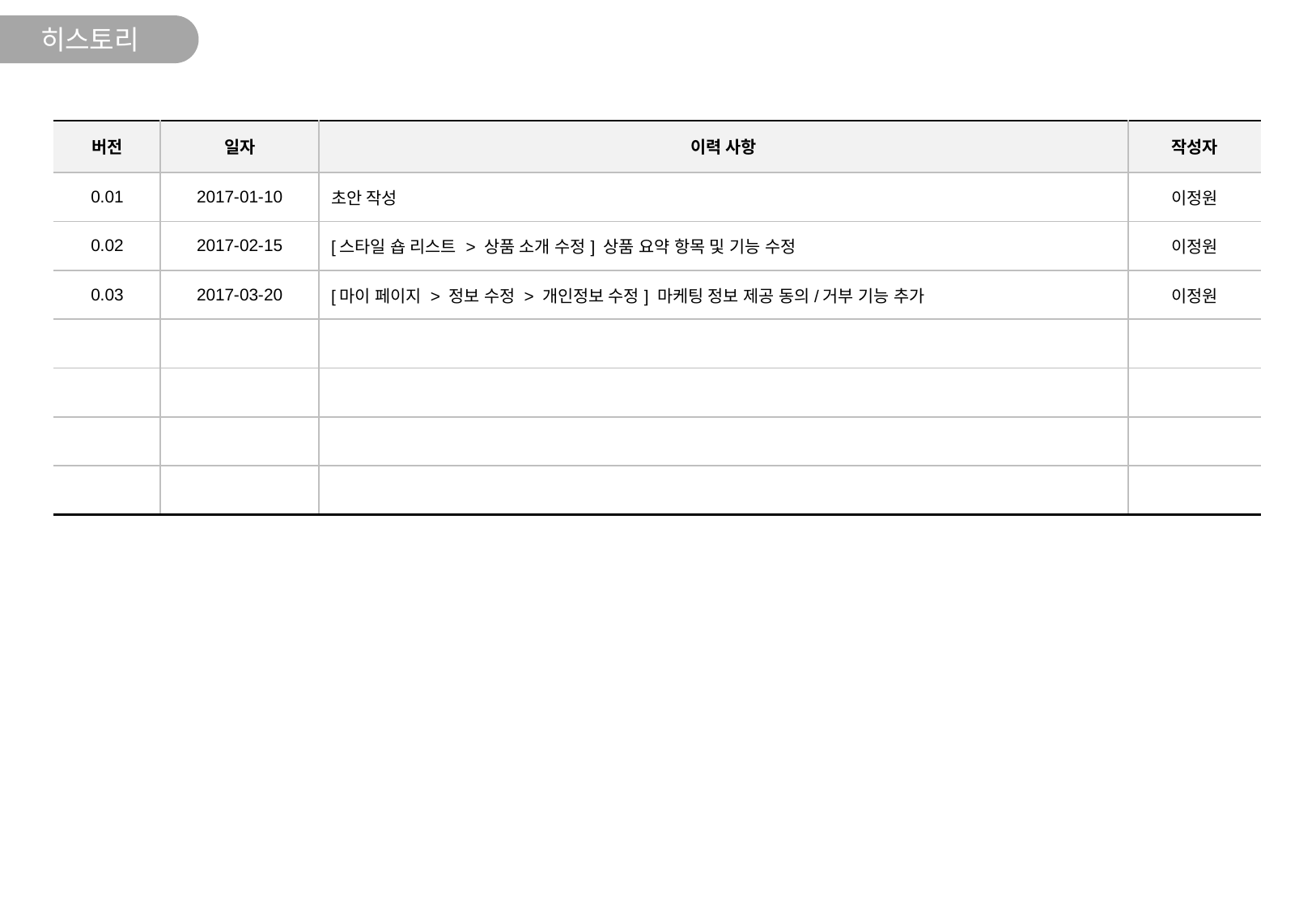

히스토리
| 버전 | 일자 | 이력 사항 | 작성자 |
| --- | --- | --- | --- |
| 0.01 | 2017-01-10 | 초안 작성 | 이정원 |
| 0.02 | 2017-02-15 | [스타일 숍 리스트 > 상품 소개 수정] 상품 요약 항목 및 기능 수정 | 이정원 |
| 0.03 | 2017-03-20 | [마이 페이지 > 정보 수정 > 개인정보 수정] 마케팅 정보 제공 동의/거부 기능 추가 | 이정원 |
|  |  |  |  |
|  |  |  |  |
|  |  |  |  |
|  |  |  |  |